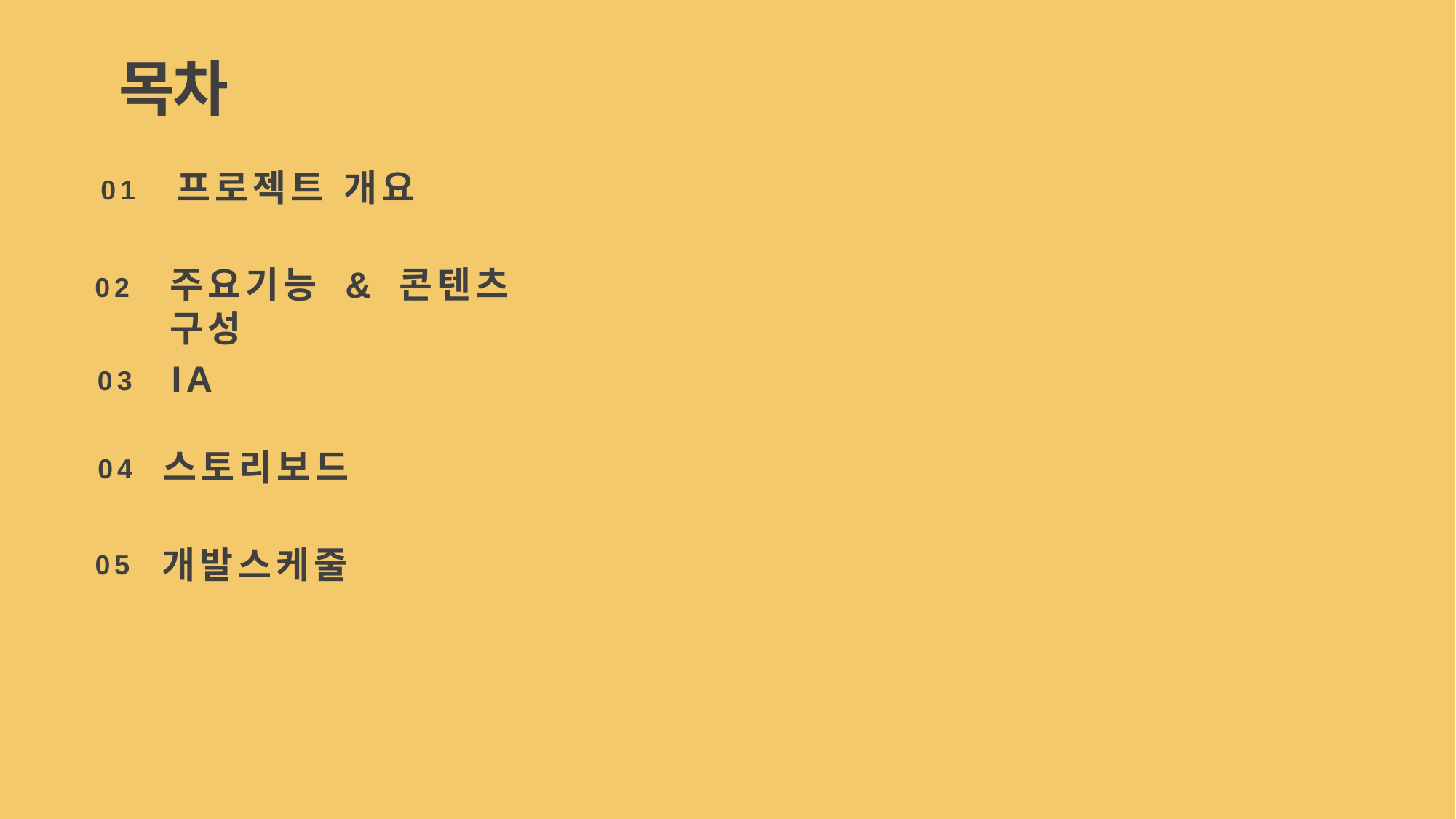

목차
프로젝트 개요
01
주요기능 & 콘텐츠 구성
02
IA
03
스토리보드
04
개발스케줄
05